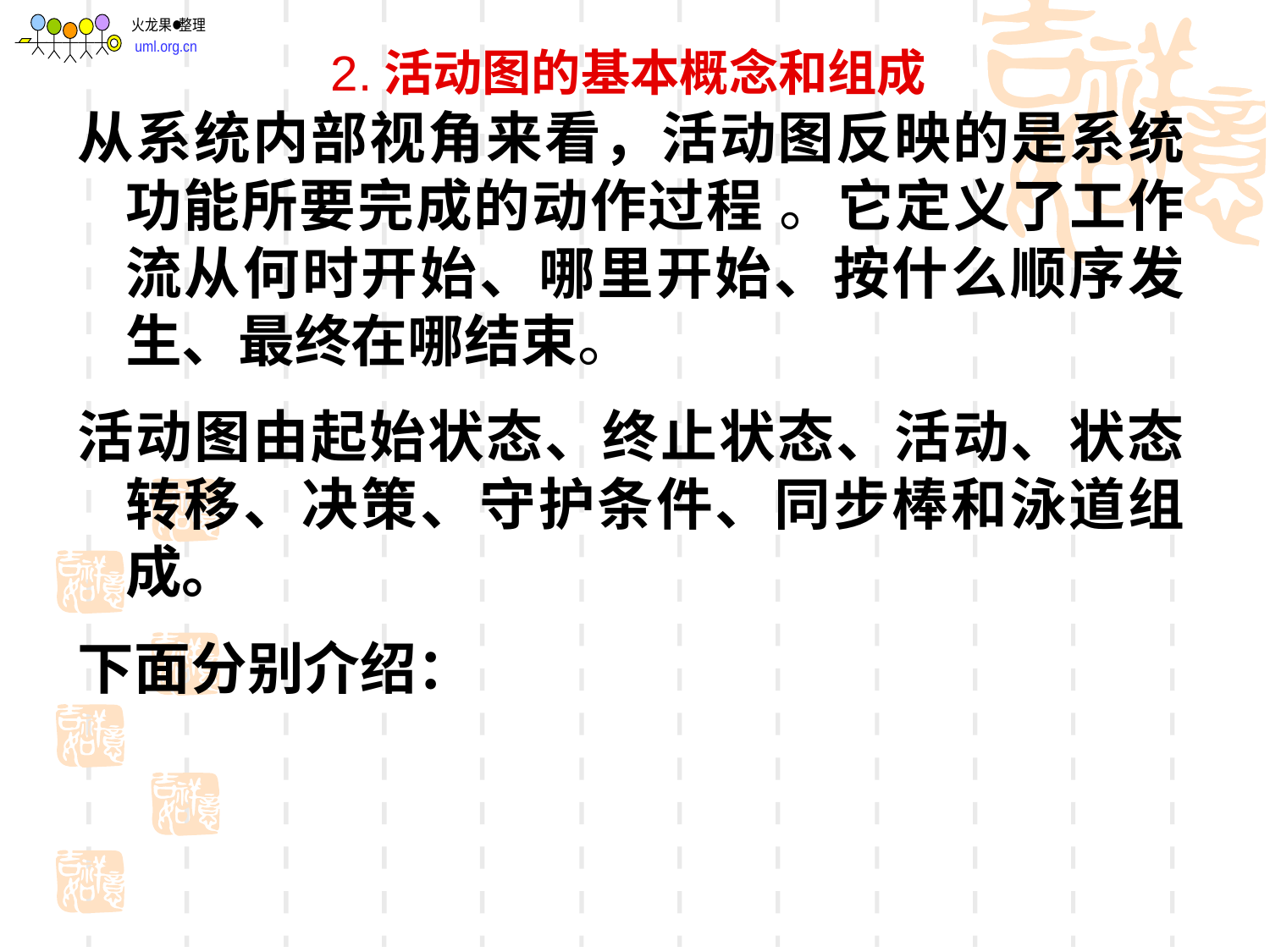

# 2.活动图的基本概念和组成
从系统内部视角来看，活动图反映的是系统功能所要完成的动作过程 。它定义了工作流从何时开始、哪里开始、按什么顺序发生、最终在哪结束。
活动图由起始状态、终止状态、活动、状态转移、决策、守护条件、同步棒和泳道组成。
下面分别介绍：